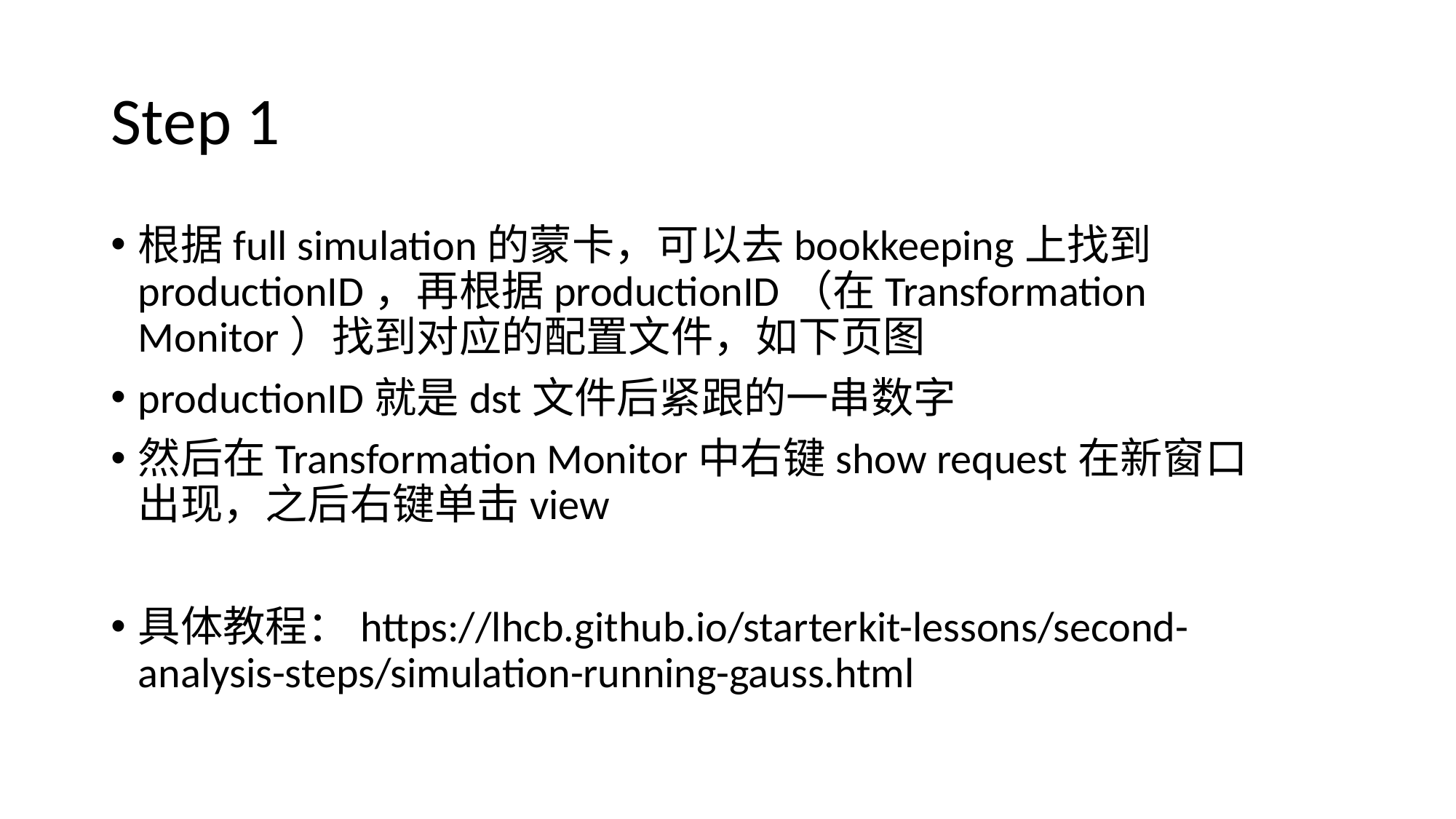

# Step 1
根据full simulation的蒙卡，可以去bookkeeping上找到productionID，再根据productionID（在Transformation Monitor）找到对应的配置文件，如下页图
productionID就是dst文件后紧跟的一串数字
然后在Transformation Monitor中右键show request在新窗口出现，之后右键单击view

具体教程：https://lhcb.github.io/starterkit-lessons/second-analysis-steps/simulation-running-gauss.html